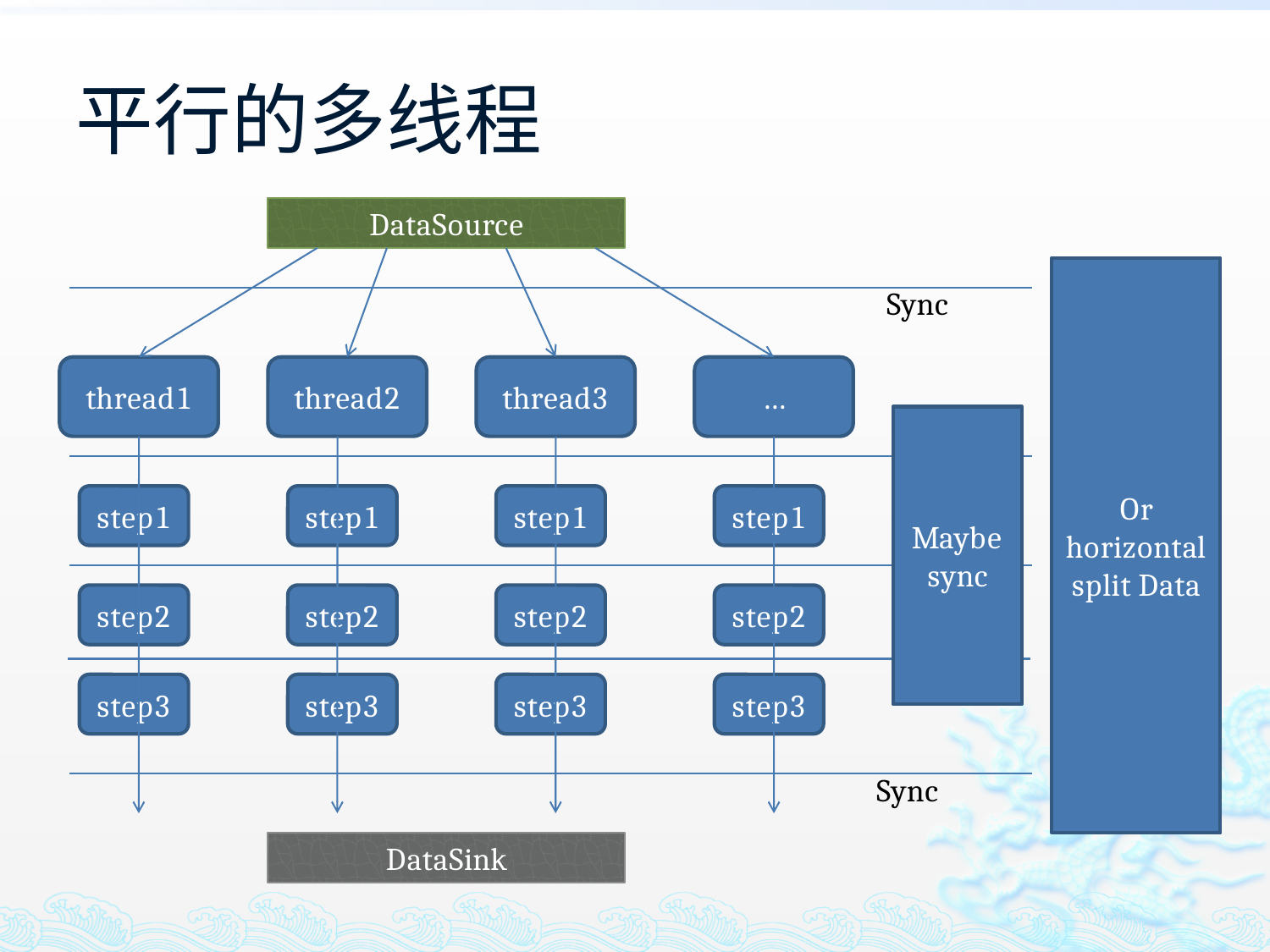

# 平行的多线程
DataSource
Or horizontal split Data
Sync
thread1
thread2
thread3
…
Maybe sync
step1
step1
step1
step1
step2
step2
step2
step2
step3
step3
step3
step3
Sync
DataSink